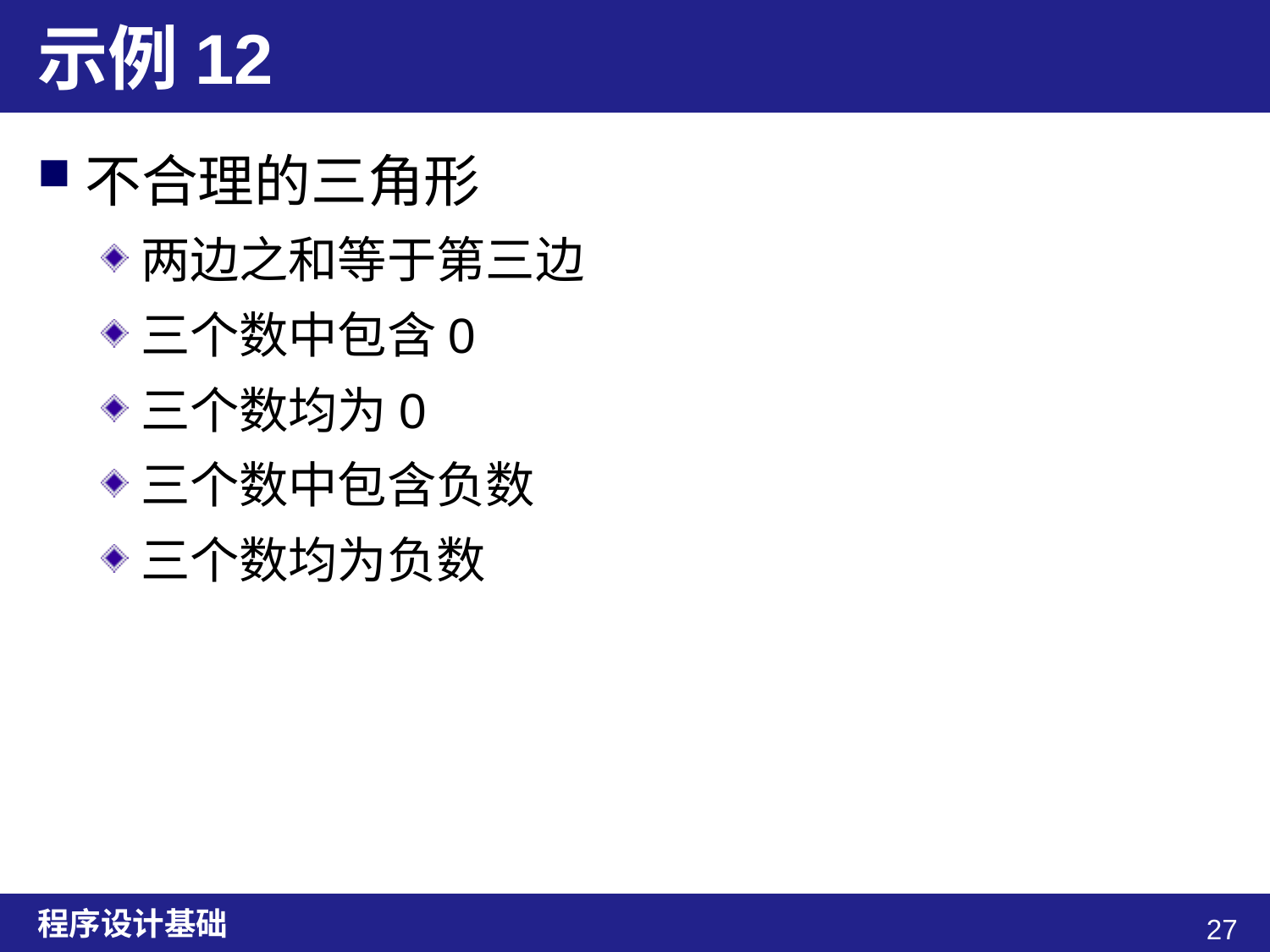

# 示例12
不合理的三角形
两边之和等于第三边
三个数中包含0
三个数均为0
三个数中包含负数
三个数均为负数